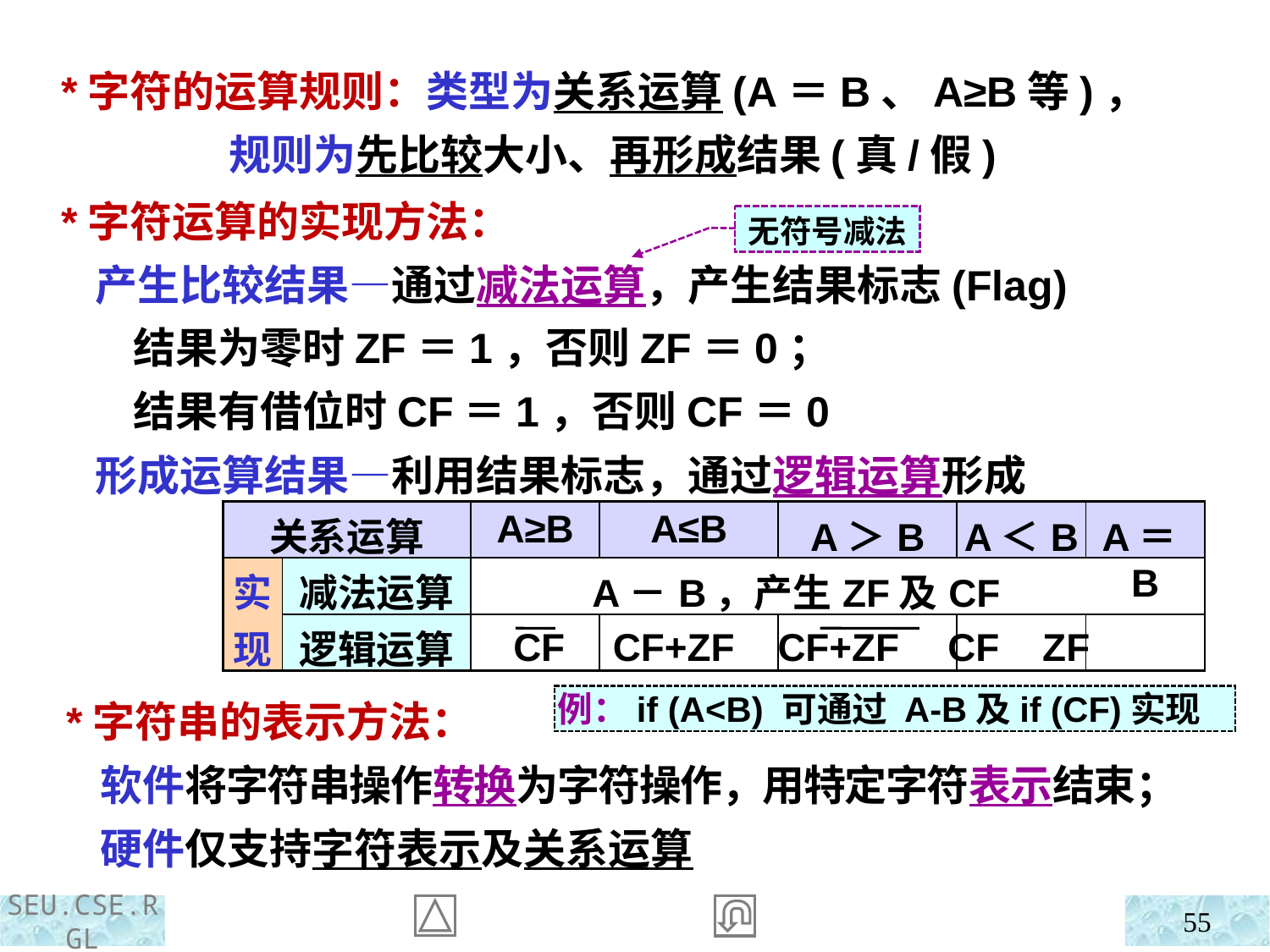

*字符的运算规则：类型为关系运算(A＝B、A≥B等)，
                   规则为先比较大小、再形成结果(真/假)
  *字符运算的实现方法：
     产生比较结果—通过减法运算，产生结果标志(Flag)

     形成运算结果—利用结果标志，通过逻辑运算形成
无符号减法
         结果为零时ZF＝1，否则ZF＝0；
         结果有借位时CF＝1，否则CF＝0
| 关系运算 |  | A≥B | A≤B | A＞B | A＜B | A＝B |
| --- | --- | --- | --- | --- | --- | --- |
| 实现 | 减法运算 | A－B，产生ZF及CF |  |  |  |  |
|  | 逻辑运算 |  |  |  |  |  |
CF     CF+ZF    CF+ZF     CF    ZF
  *字符串的表示方法：
     软件将字符串操作转换为字符操作，用特定字符表示结束；
     硬件仅支持字符表示及关系运算
例：if (A<B) 可通过 A-B及if (CF)实现

55